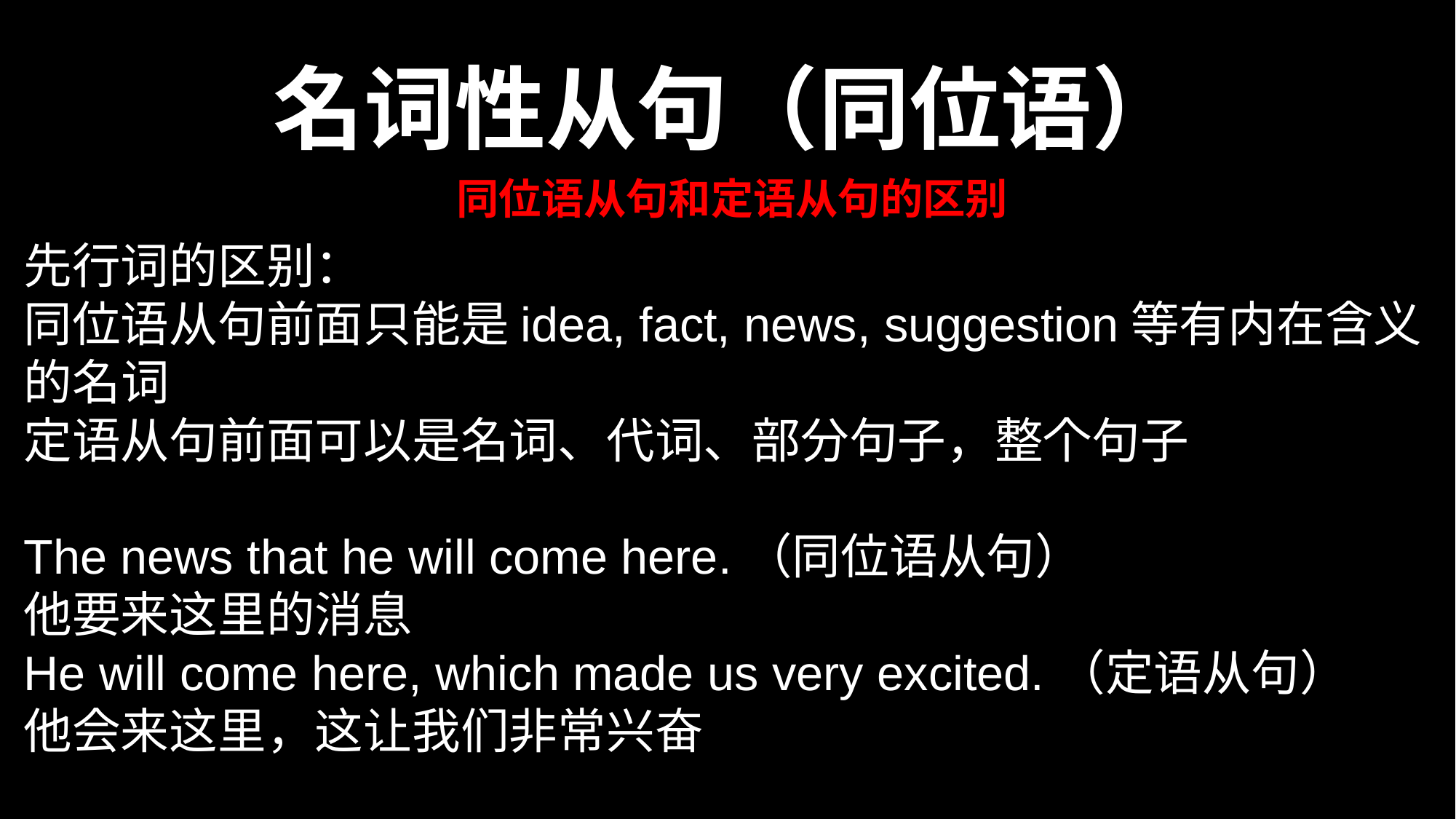

名词性从句（同位语）
同位语从句和定语从句的区别
先行词的区别：
同位语从句前面只能是idea, fact, news, suggestion等有内在含义的名词
定语从句前面可以是名词、代词、部分句子，整个句子

The news that he will come here.（同位语从句）
他要来这里的消息
He will come here, which made us very excited.（定语从句）
他会来这里，这让我们非常兴奋